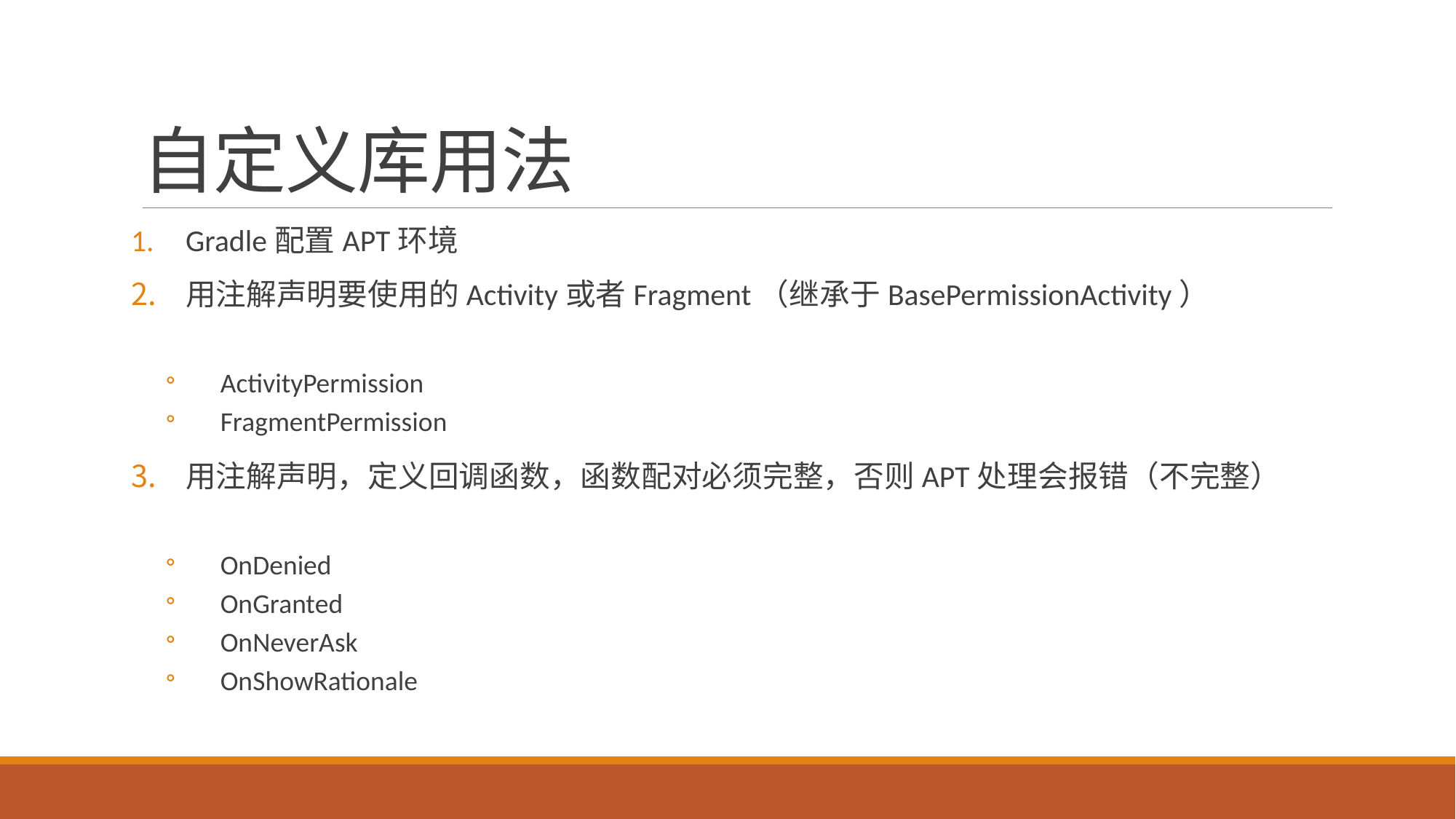

# 自定义库用法
Gradle配置APT环境
用注解声明要使用的Activity或者Fragment（继承于BasePermissionActivity）

ActivityPermission
FragmentPermission
用注解声明，定义回调函数，函数配对必须完整，否则APT处理会报错（不完整）

OnDenied
OnGranted
OnNeverAsk
OnShowRationale